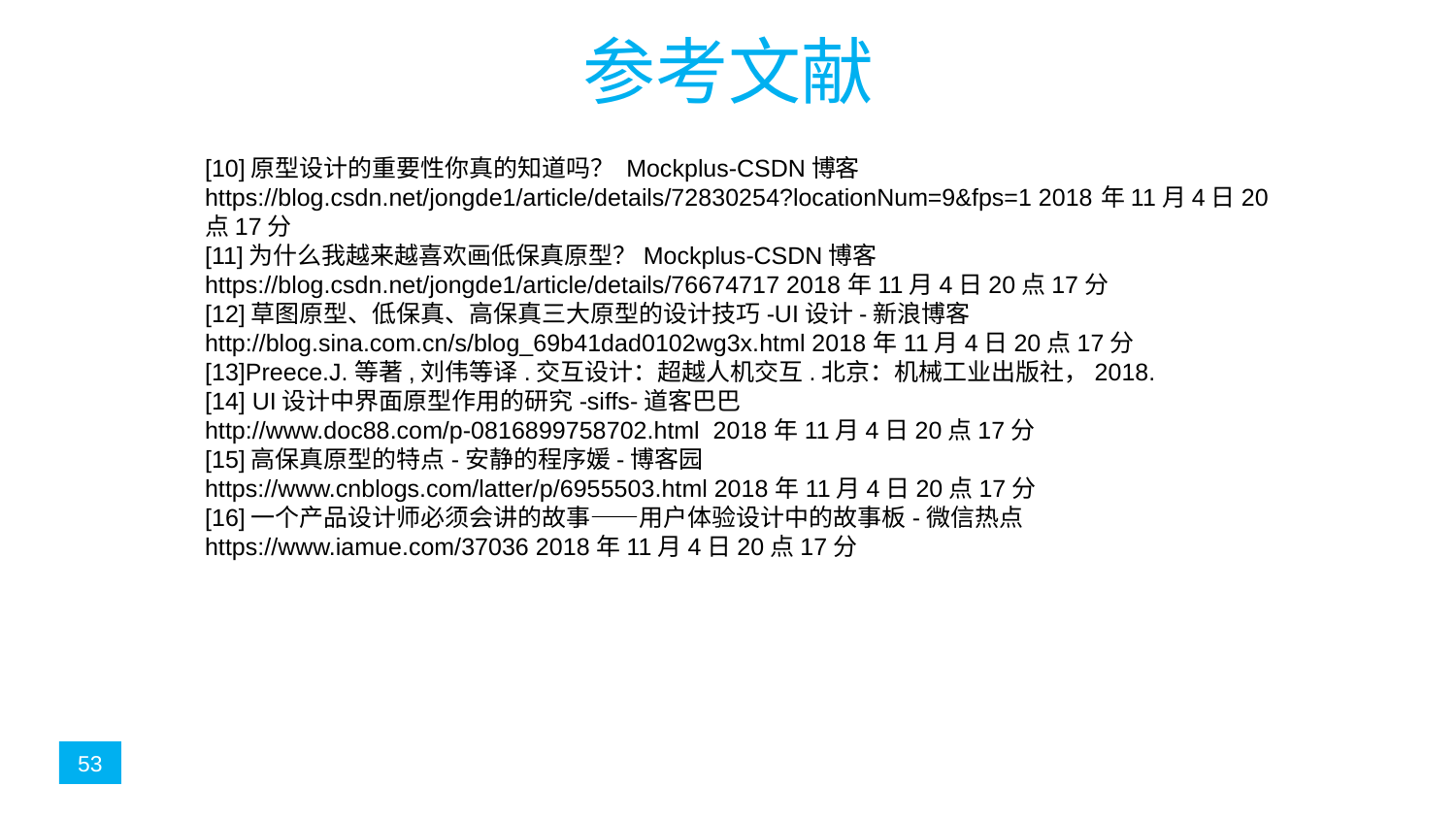

# 参考文献
[10]原型设计的重要性你真的知道吗？ Mockplus-CSDN博客
https://blog.csdn.net/jongde1/article/details/72830254?locationNum=9&fps=1 2018年11月4日20点17分
[11]为什么我越来越喜欢画低保真原型？Mockplus-CSDN博客
https://blog.csdn.net/jongde1/article/details/76674717 2018年11月4日20点17分
[12]草图原型、低保真、高保真三大原型的设计技巧-UI设计-新浪博客
http://blog.sina.com.cn/s/blog_69b41dad0102wg3x.html 2018年11月4日20点17分
[13]Preece.J.等著,刘伟等译.交互设计：超越人机交互.北京：机械工业出版社，2018.
[14] UI设计中界面原型作用的研究-siffs-道客巴巴
http://www.doc88.com/p-0816899758702.html  2018年11月4日20点17分
[15]高保真原型的特点-安静的程序媛-博客园
https://www.cnblogs.com/latter/p/6955503.html 2018年11月4日20点17分
[16]一个产品设计师必须会讲的故事——用户体验设计中的故事板-微信热点
https://www.iamue.com/37036 2018年11月4日20点17分

53